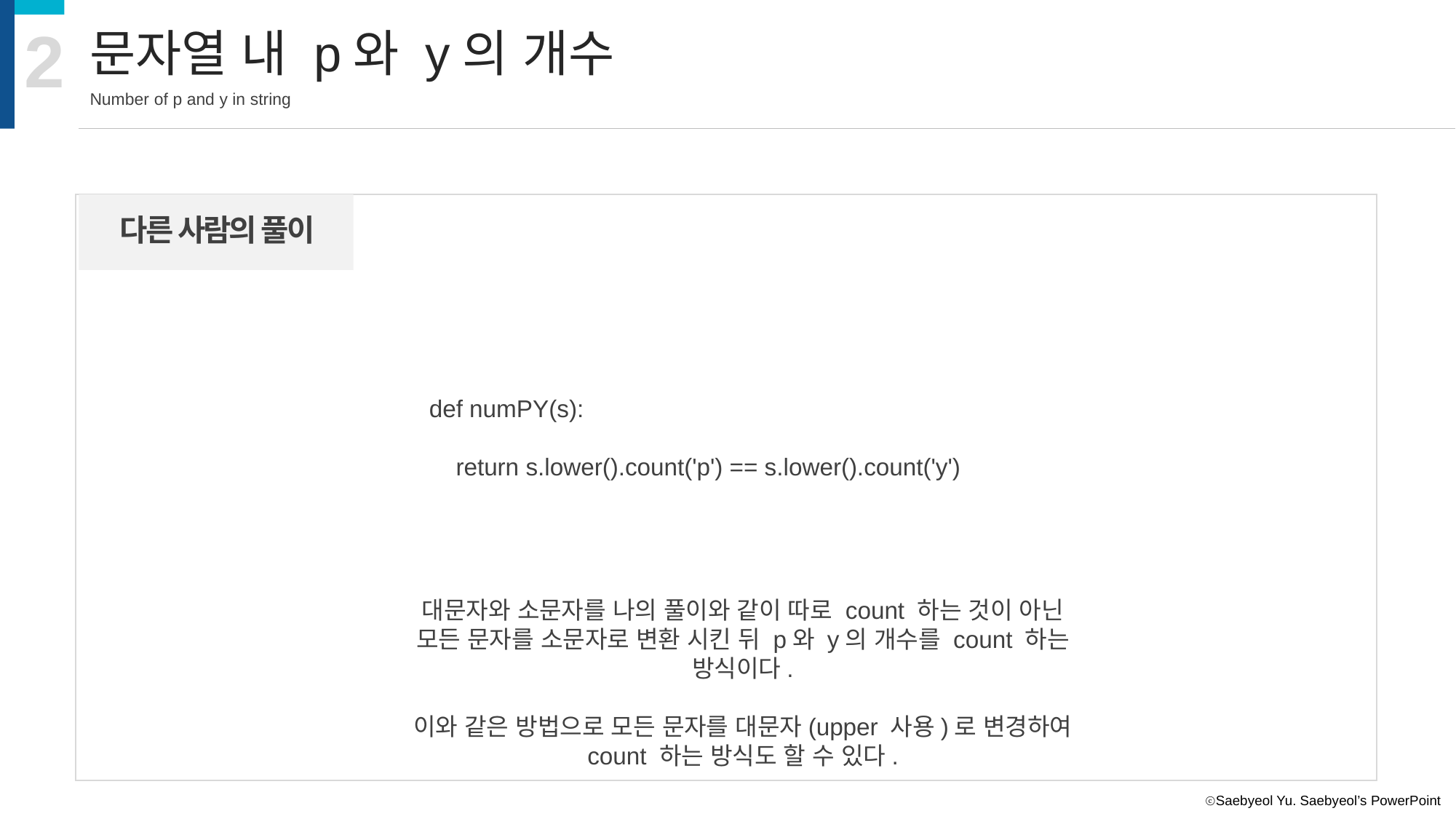

2
문자열 내 p와 y의 개수
Number of p and y in string

다른 사람의 풀이
def numPY(s):

    return s.lower().count('p') == s.lower().count('y')
대문자와 소문자를 나의 풀이와 같이 따로 count 하는 것이 아닌
모든 문자를 소문자로 변환 시킨 뒤 p와 y의 개수를 count 하는 방식이다.

이와 같은 방법으로 모든 문자를 대문자(upper 사용)로 변경하여 count 하는 방식도 할 수 있다.